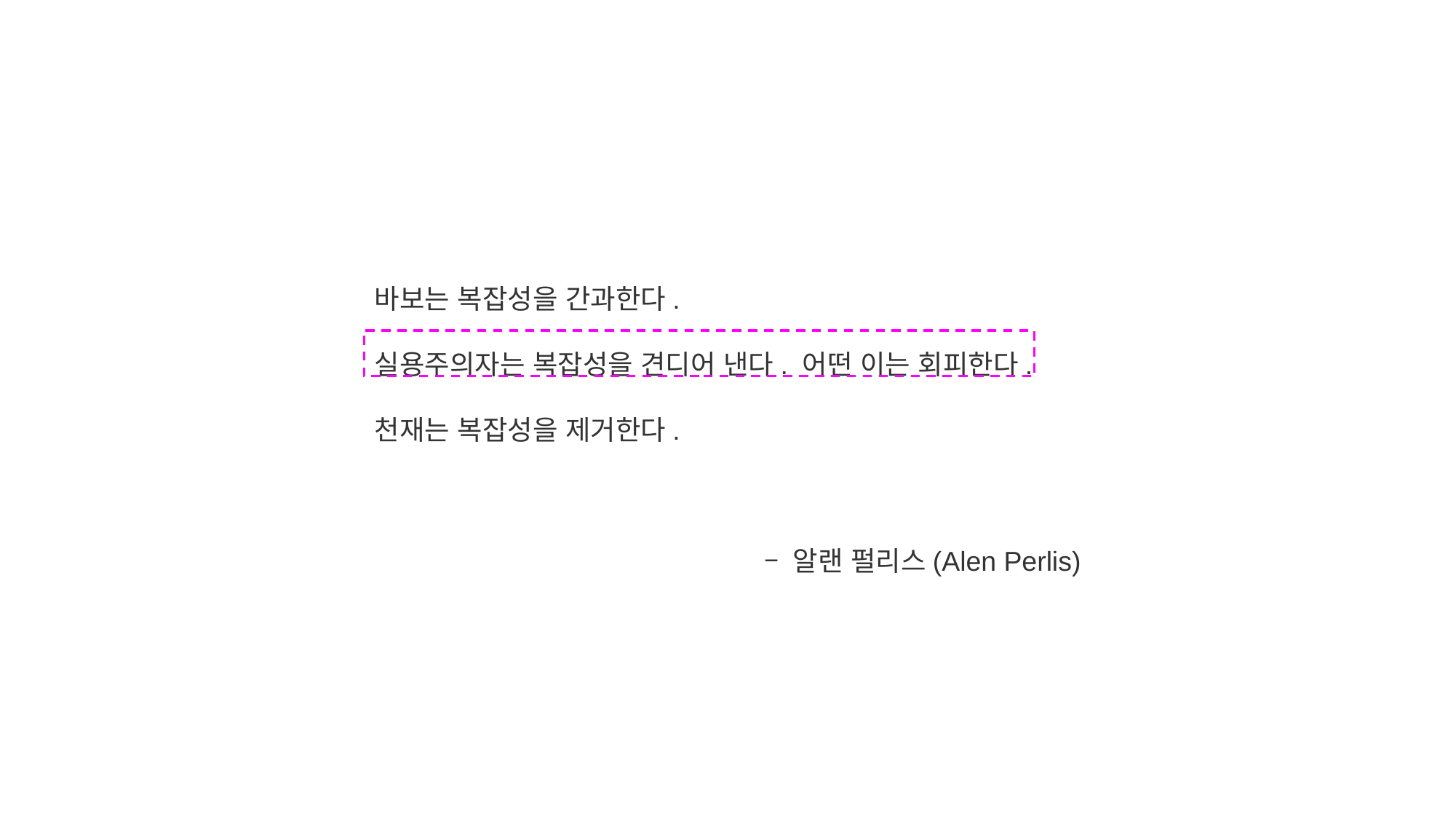

바보는 복잡성을 간과한다.
실용주의자는 복잡성을 견디어 낸다. 어떤 이는 회피한다.
천재는 복잡성을 제거한다.

– 알랜 펄리스(Alen Perlis)